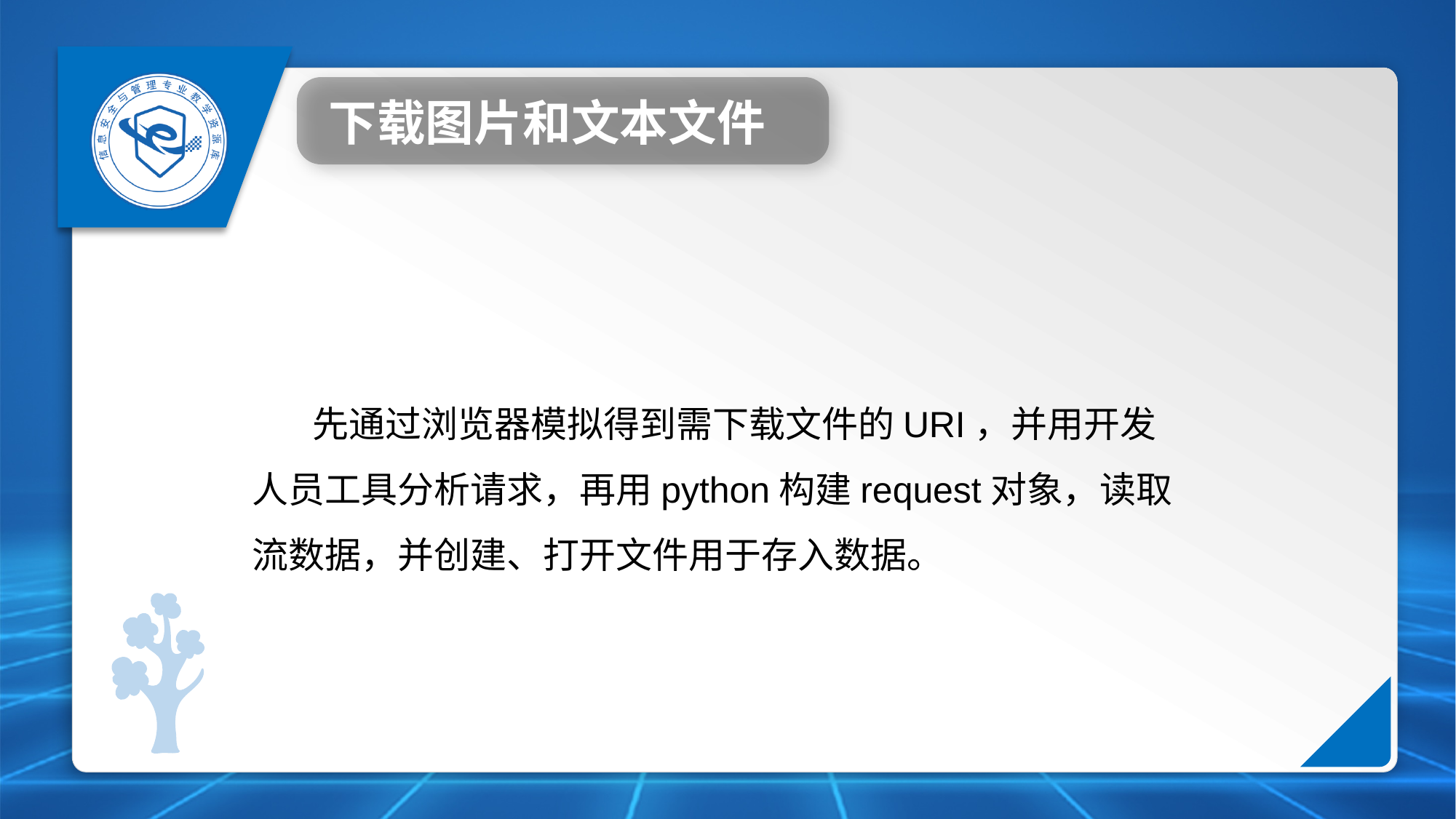

下载图片和文本文件
先通过浏览器模拟得到需下载文件的URI，并用开发人员工具分析请求，再用python构建request对象，读取流数据，并创建、打开文件用于存入数据。